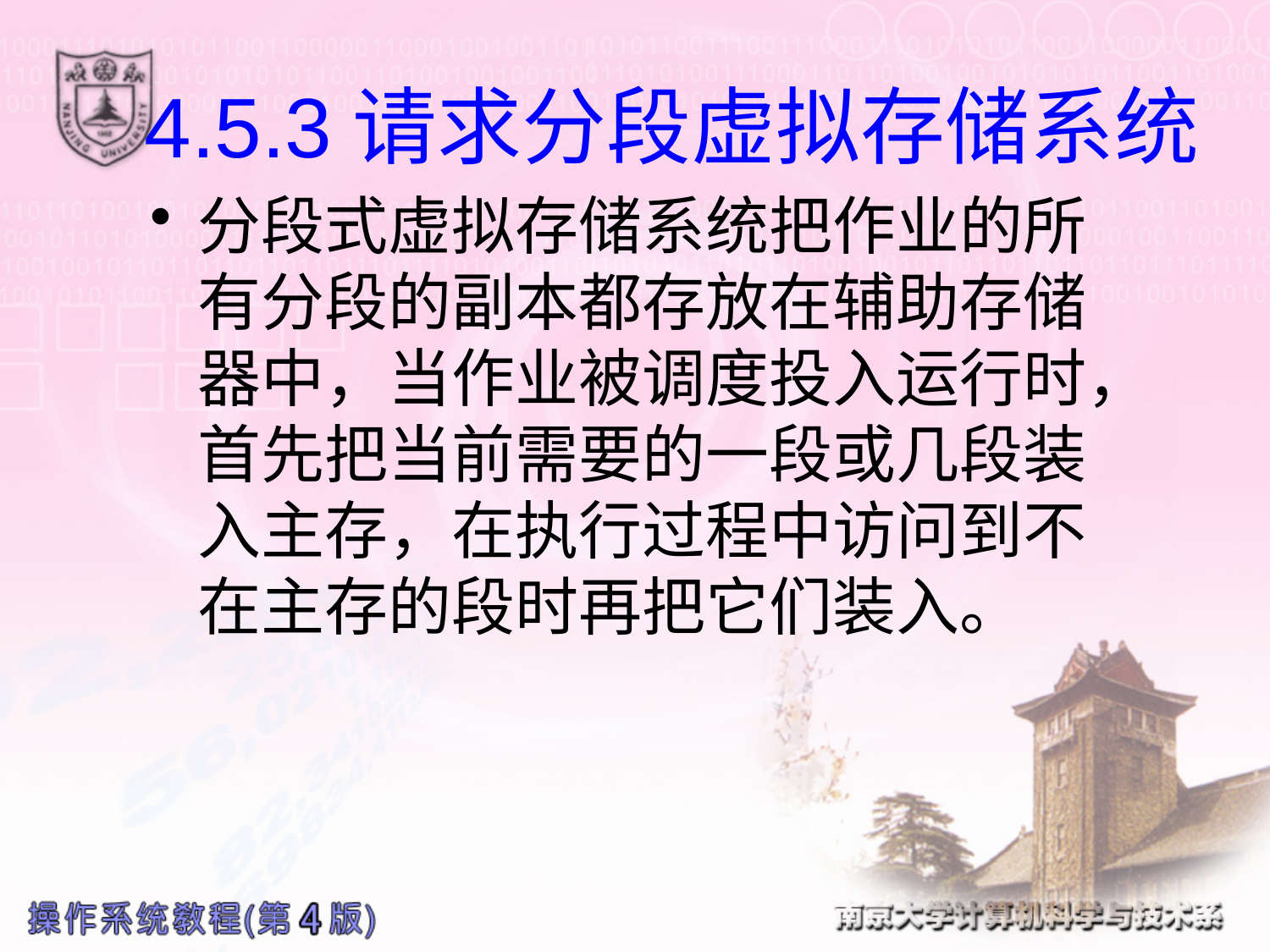

# 4.5.3请求分段虚拟存储系统
分段式虚拟存储系统把作业的所有分段的副本都存放在辅助存储器中，当作业被调度投入运行时，首先把当前需要的一段或几段装入主存，在执行过程中访问到不在主存的段时再把它们装入。